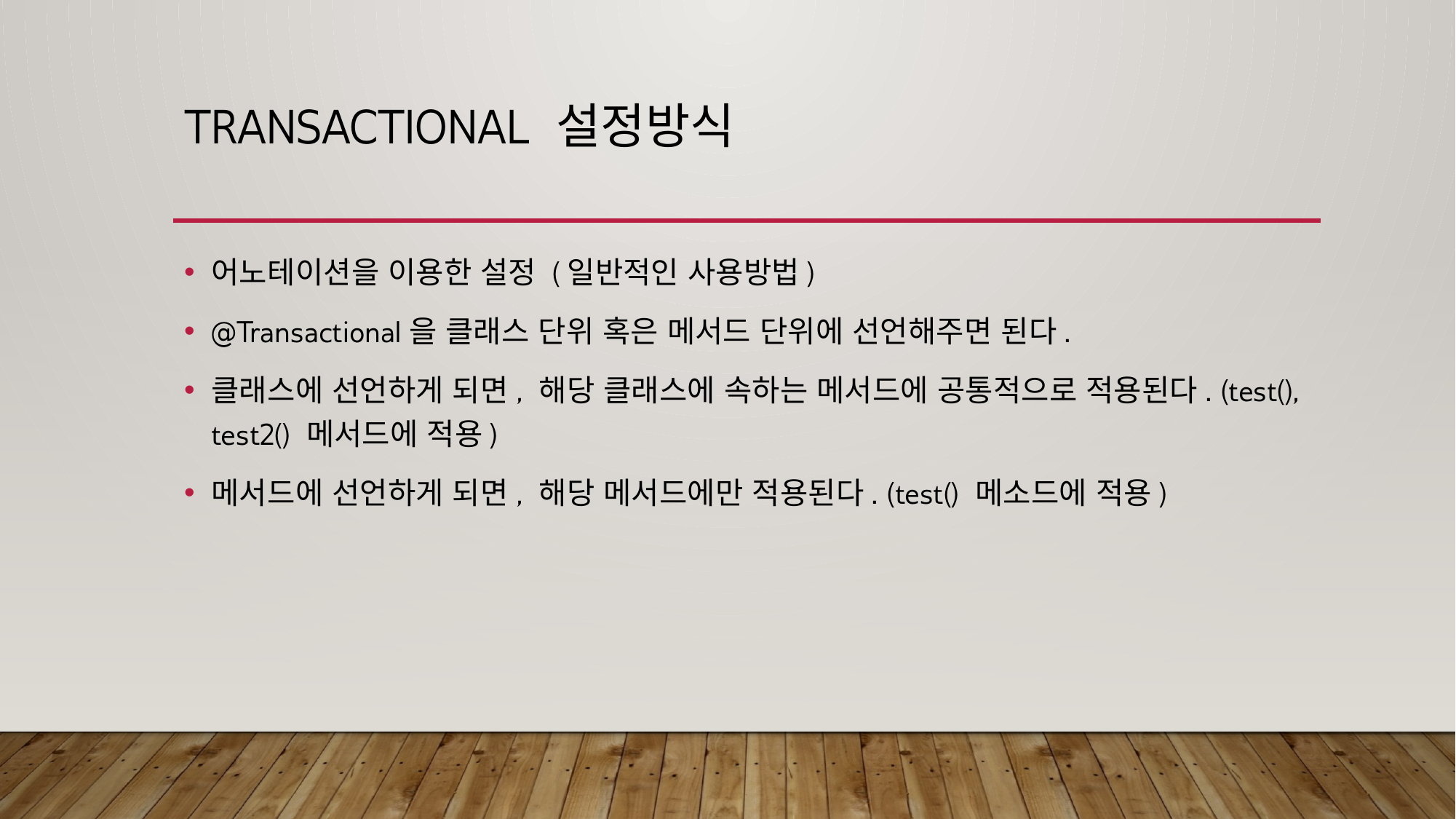

# transactional 설정방식
어노테이션을 이용한 설정 (일반적인 사용방법)
@Transactional을 클래스 단위 혹은 메서드 단위에 선언해주면 된다.
클래스에 선언하게 되면, 해당 클래스에 속하는 메서드에 공통적으로 적용된다. (test(), test2() 메서드에 적용)
메서드에 선언하게 되면, 해당 메서드에만 적용된다. (test() 메소드에 적용)